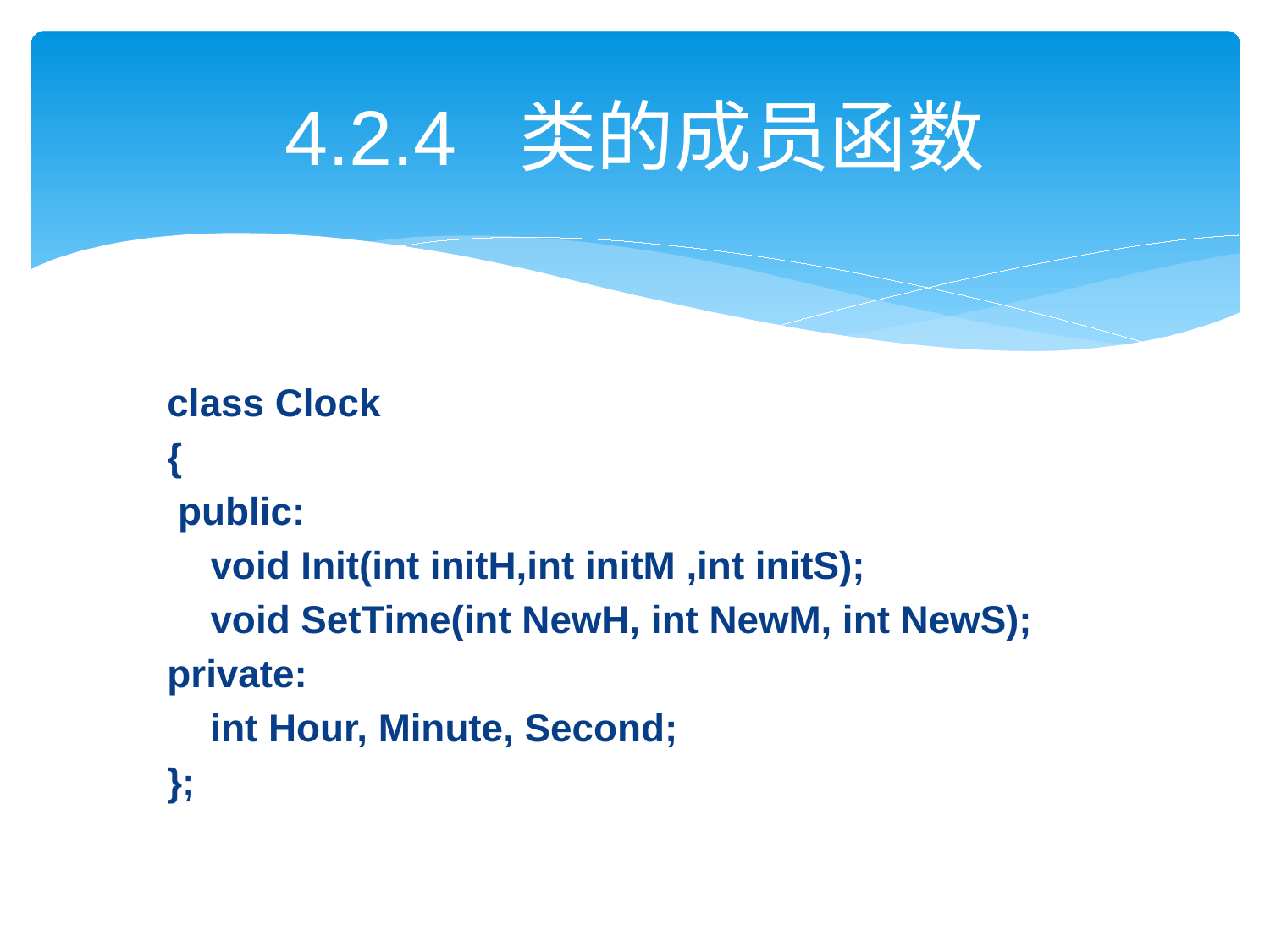

# 4.2.4  类的成员函数
class Clock
{
 public:
    void Init(int initH,int initM ,int initS);
    void SetTime(int NewH, int NewM, int NewS);
private:
    int Hour, Minute, Second;
};